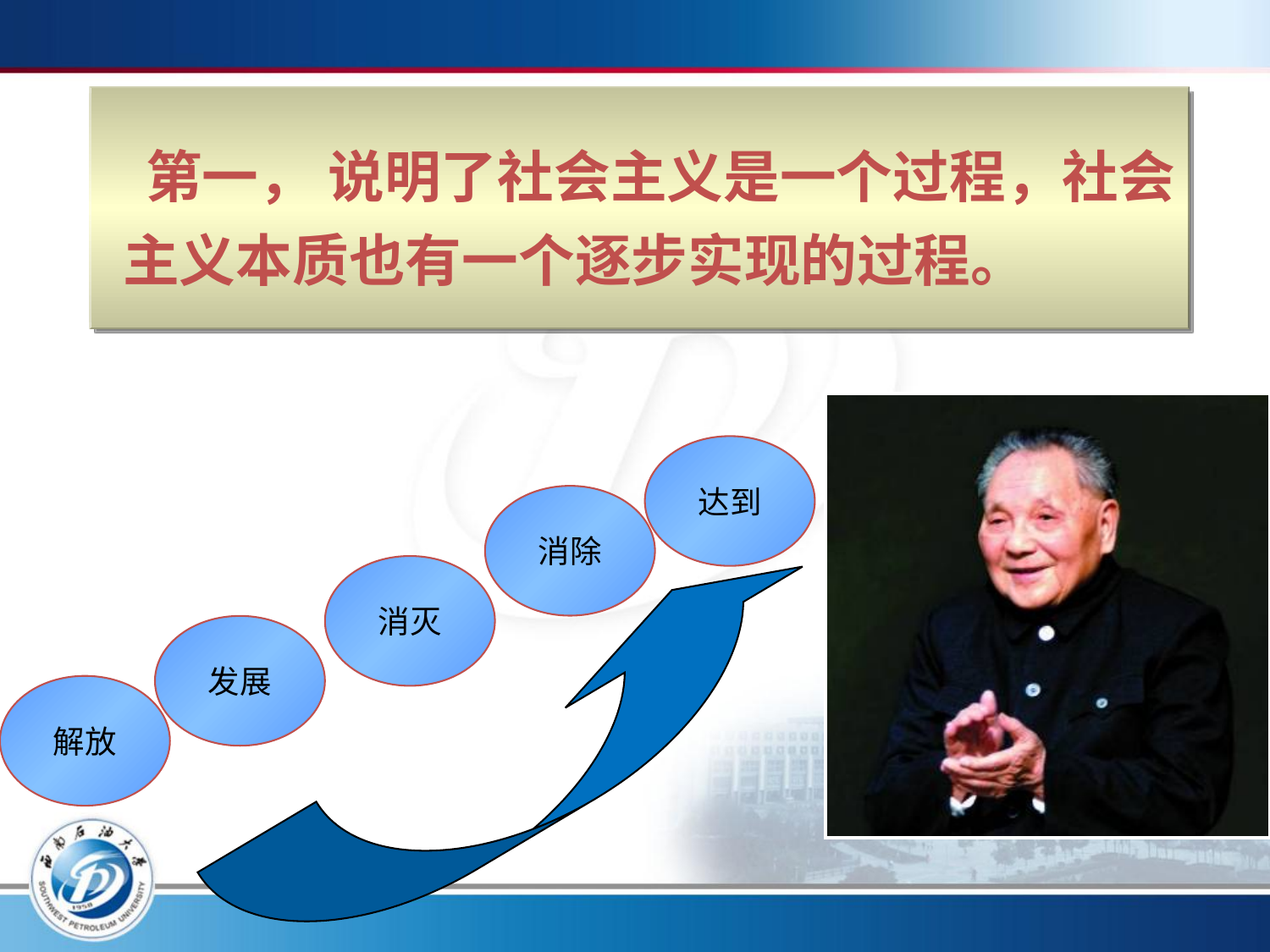

第一， 说明了社会主义是一个过程，社会主义本质也有一个逐步实现的过程。

达到
消除
消灭
发展
解放